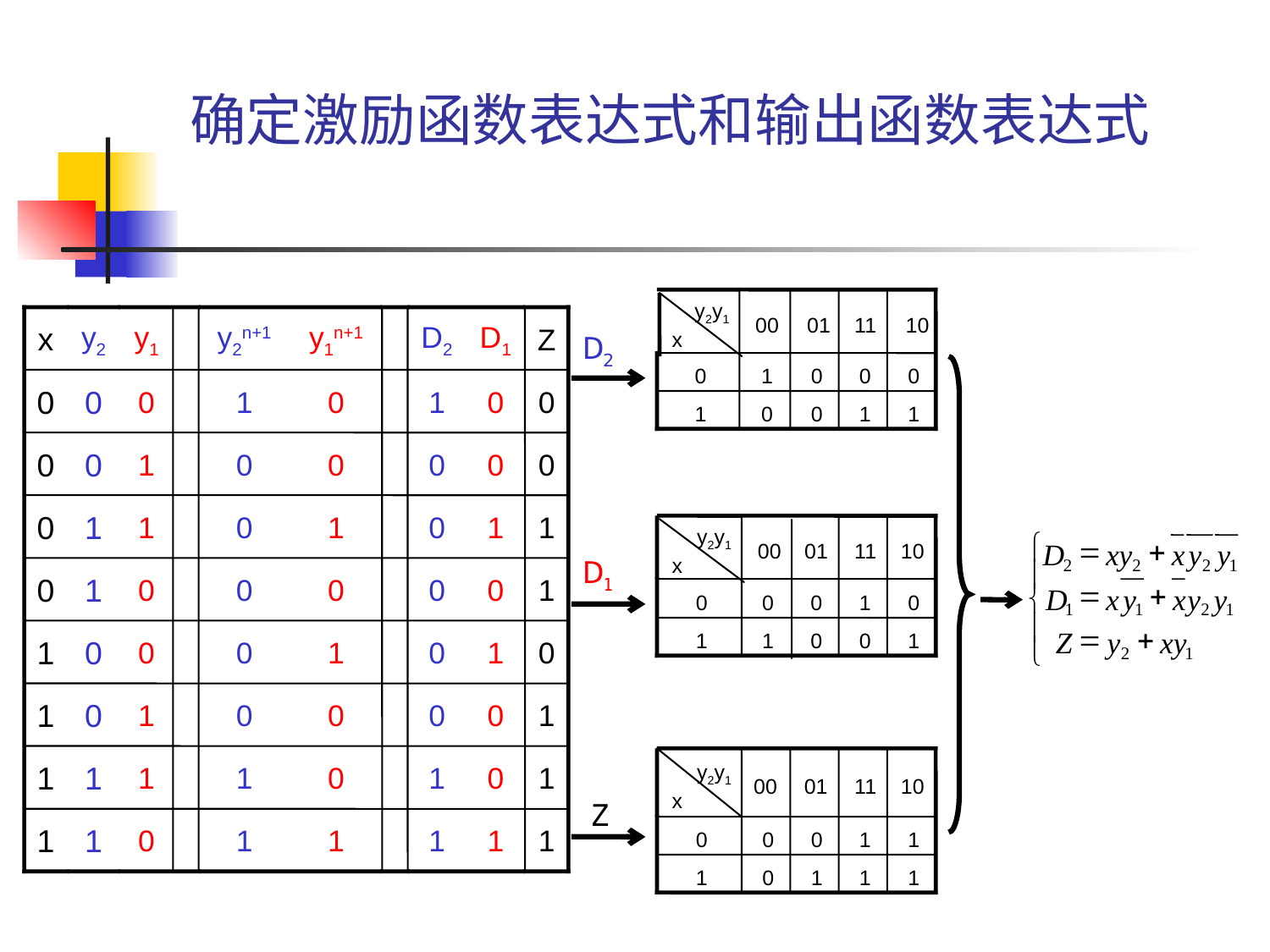

# 确定激励函数表达式和输出函数表达式

y1

y2n+1

y1n+1

D2

D1

Z

D2

D1
Z

0

1
0

1
0
0

1

0
0

0
0
0
1

0
1

0
1
1

0

0
0

0
0
1

0

0
1

0
1
0

1

0
0

0
0
1
1

1
0

1
0
1

0

1
1

1
1
1

y2y1
x

00
01
11
10
0
1
0
0
0

1
0
0
1
1
y2y1
x

00
01

11
10

=
+

D
xy
x
y
y
2
2
2
1

=
+

D
x
y
x
y
y

1
1
2
1

=
+
Z
y
xy

2
1
0
0
0
1
0
1
1
0
0
1
y2y1
x
00
01
11
10
0
0
0
1
1
1
0
1
1
1
x

y2

0

0
0

0
0

1
0

1
1

0
1

0
1

1
1

1